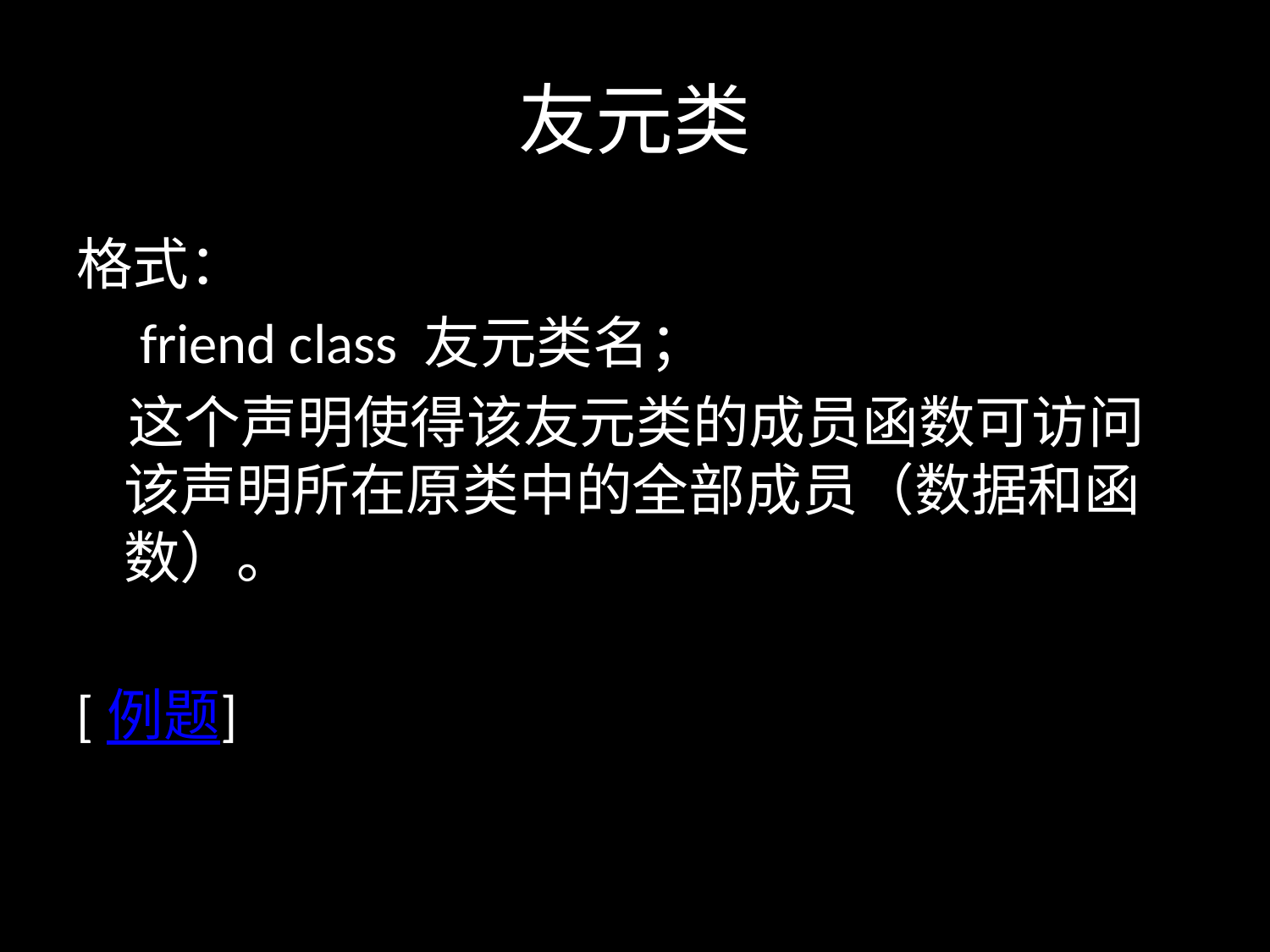

# 友元类
格式：
     friend class 友元类名；
   这个声明使得该友元类的成员函数可访问该声明所在原类中的全部成员（数据和函数）。

[例题]